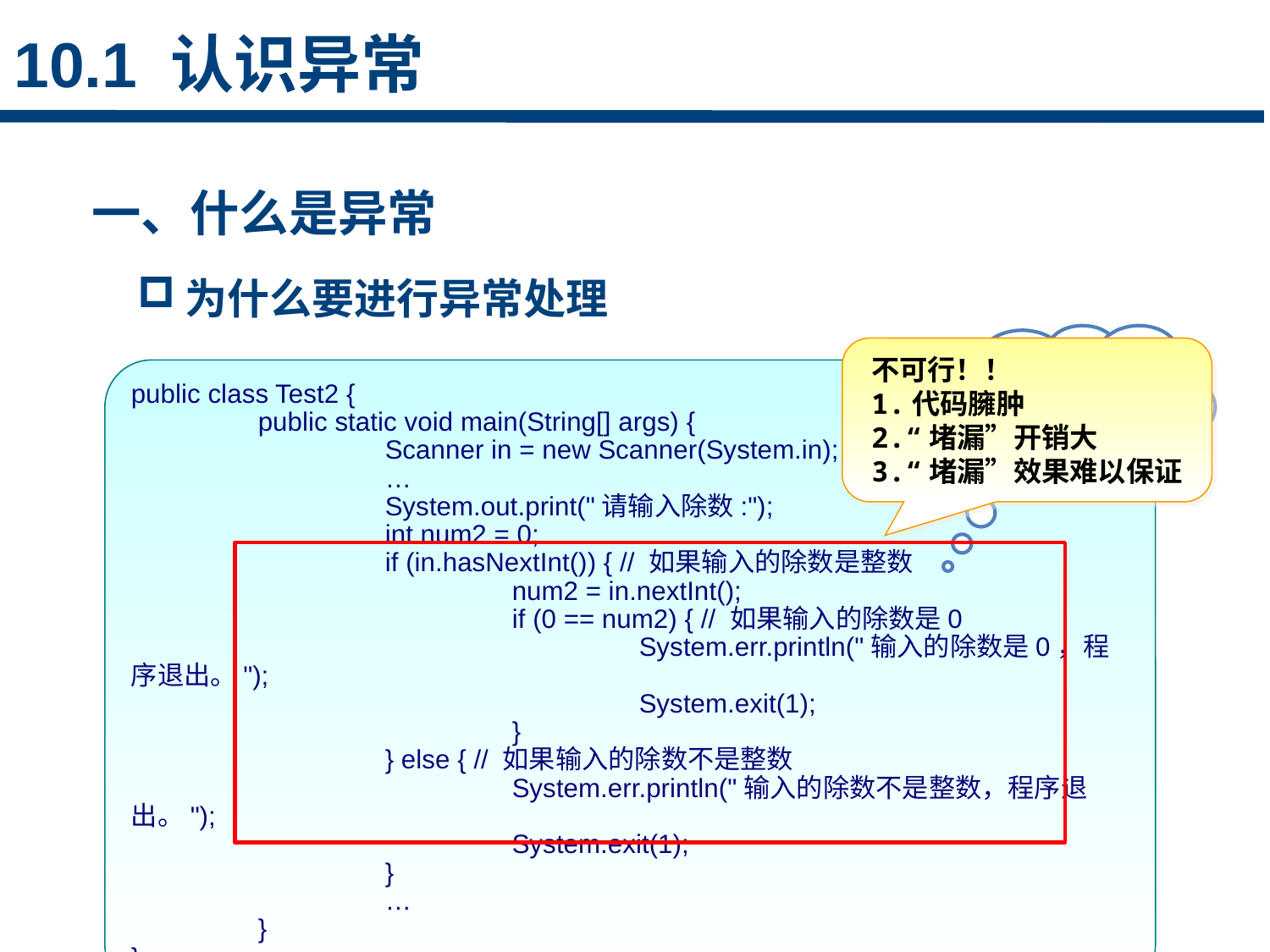

10.1 认识异常
一、什么是异常
为什么要进行异常处理
点击添加文本
通过if-else来解决异常问题？
不可行！！
1.代码臃肿
2.“堵漏”开销大
3.“堵漏”效果难以保证
public class Test2 {
	public static void main(String[] args) {
		Scanner in = new Scanner(System.in);
		…
		System.out.print("请输入除数:");
		int num2 = 0;
		if (in.hasNextInt()) { // 如果输入的除数是整数
			num2 = in.nextInt();
			if (0 == num2) { // 如果输入的除数是0
				System.err.println("输入的除数是0，程序退出。");
				System.exit(1);
			}
		} else { // 如果输入的除数不是整数
			System.err.println("输入的除数不是整数，程序退出。");
			System.exit(1);
		}
		…
	}
}
点击添加文本

点击添加文本
点击添加文本